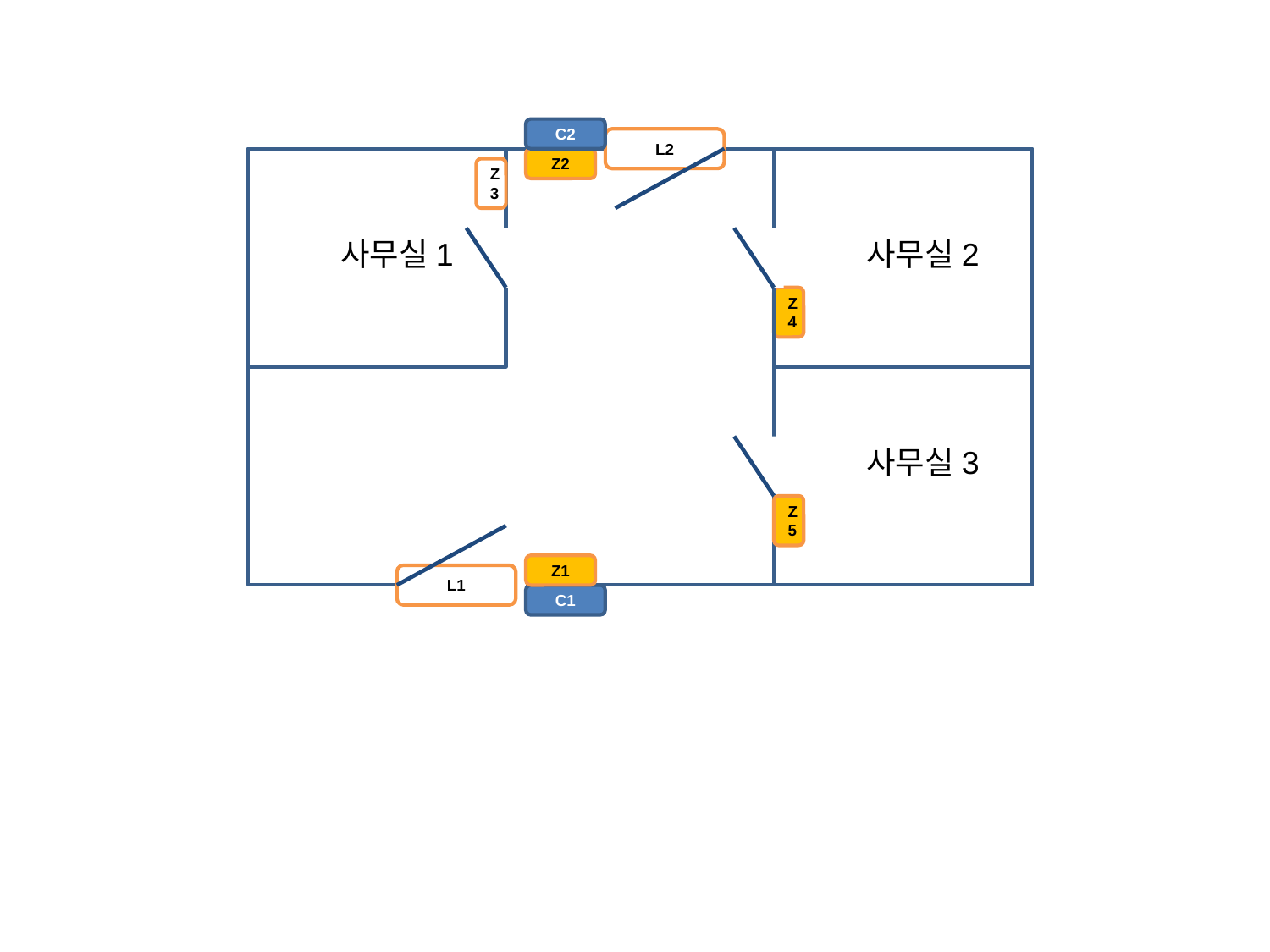

C2
L2

Z2

Z3
사무실1

사무실2
Z4

사무실3
Z5
Z1
L1

C1